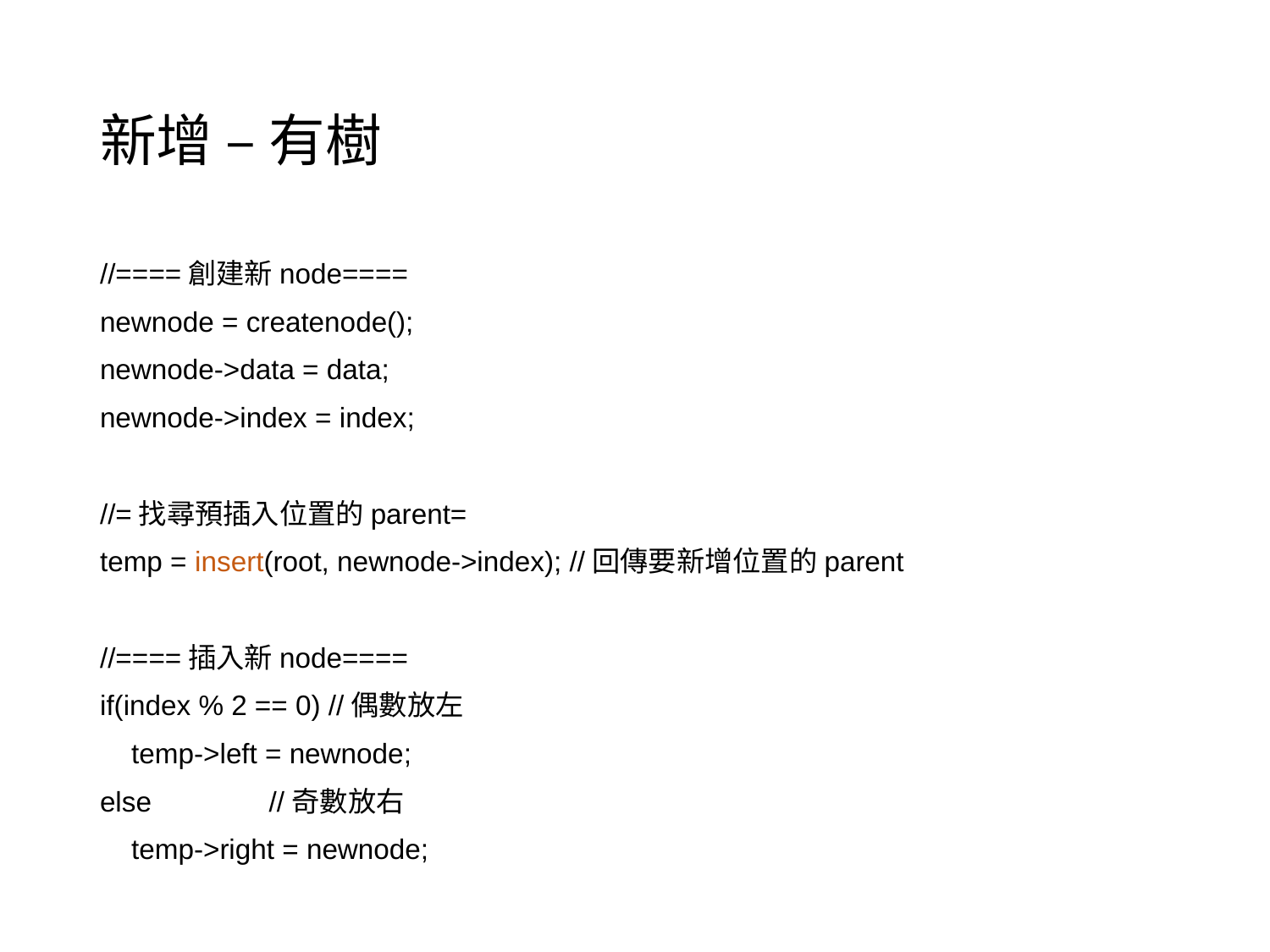

# 新增 – 有樹
//====創建新node====
newnode = createnode();
newnode->data = data;
newnode->index = index;

//=找尋預插入位置的parent=
temp = insert(root, newnode->index); //回傳要新增位置的parent

//====插入新node====
if(index % 2 == 0) //偶數放左
    temp->left = newnode;
else               //奇數放右
    temp->right = newnode;